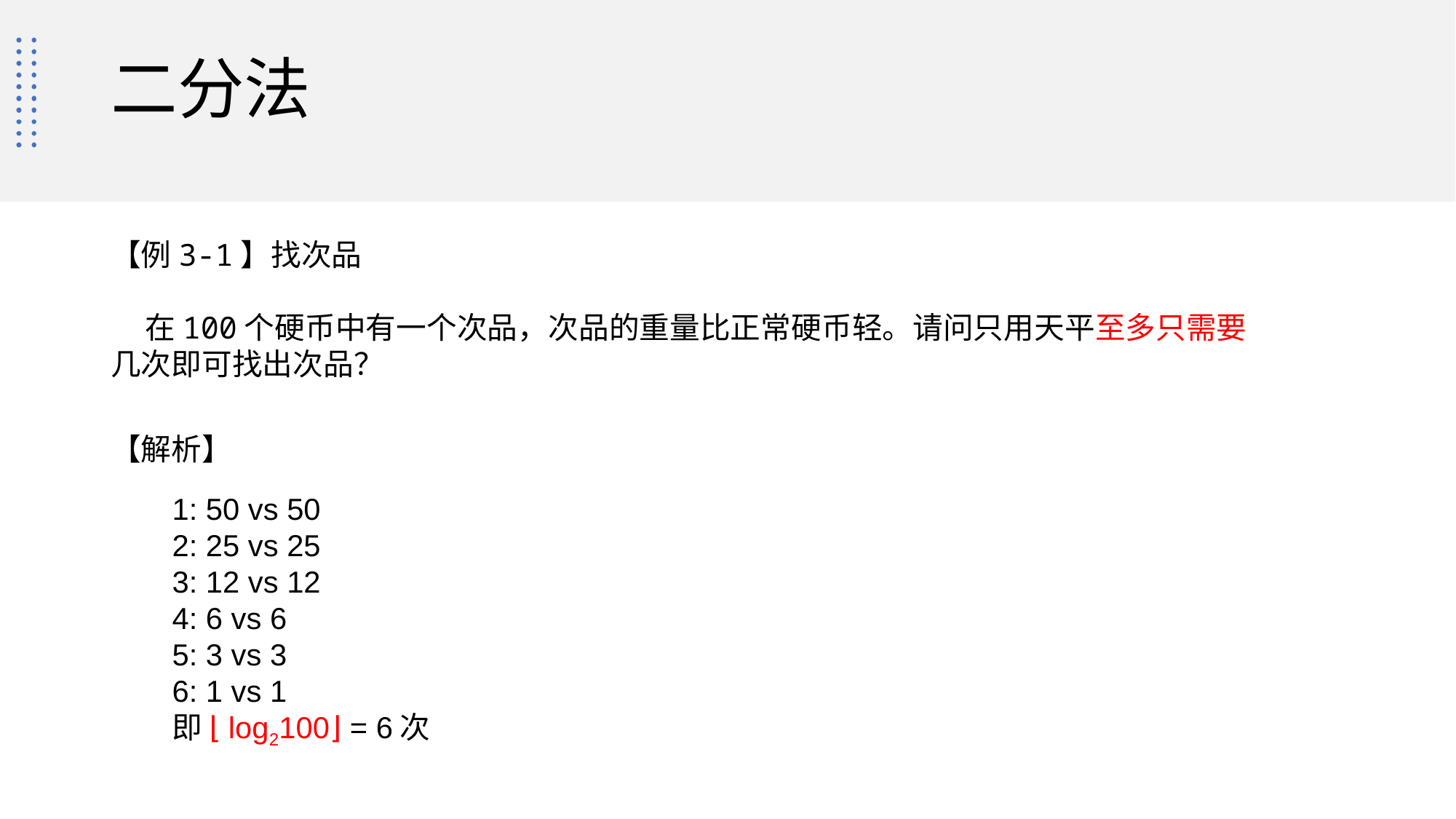

# 二分法
【例3-1】找次品

    在100个硬币中有一个次品，次品的重量比正常硬币轻。请问只用天平至多只需要几次即可找出次品？

【解析】
1: 50 vs 50
2: 25 vs 25
3: 12 vs 12
4: 6 vs 6
5: 3 vs 3
6: 1 vs 1
即 ⌊log2100⌋ = 6次